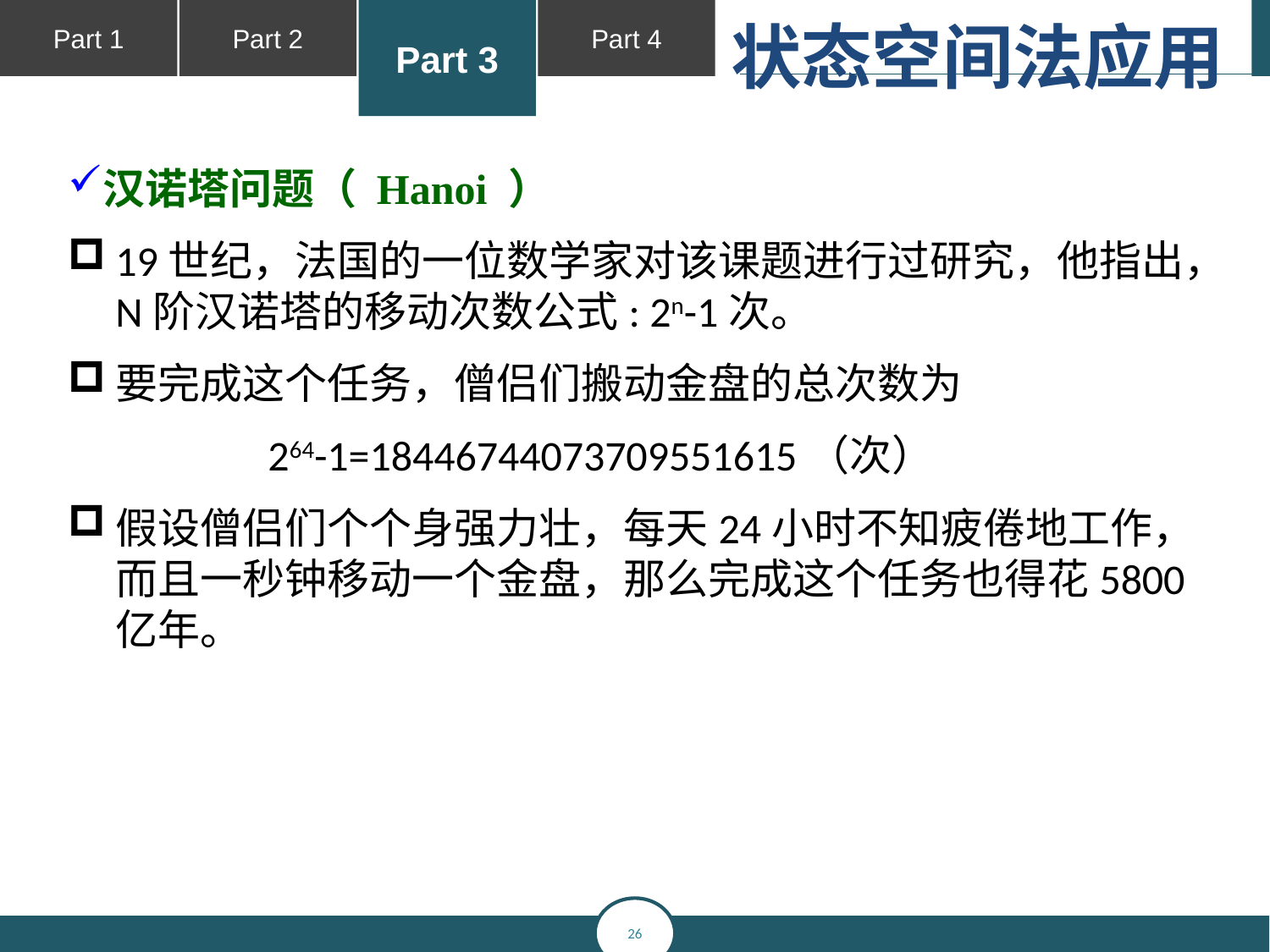

状态空间法应用
汉诺塔问题（ Hanoi ）
19世纪，法国的一位数学家对该课题进行过研究，他指出，N阶汉诺塔的移动次数公式: 2n-1次。
要完成这个任务，僧侣们搬动金盘的总次数为
                     264-1=18446744073709551615（次）
假设僧侣们个个身强力壮，每天24小时不知疲倦地工作，而且一秒钟移动一个金盘，那么完成这个任务也得花5800亿年。